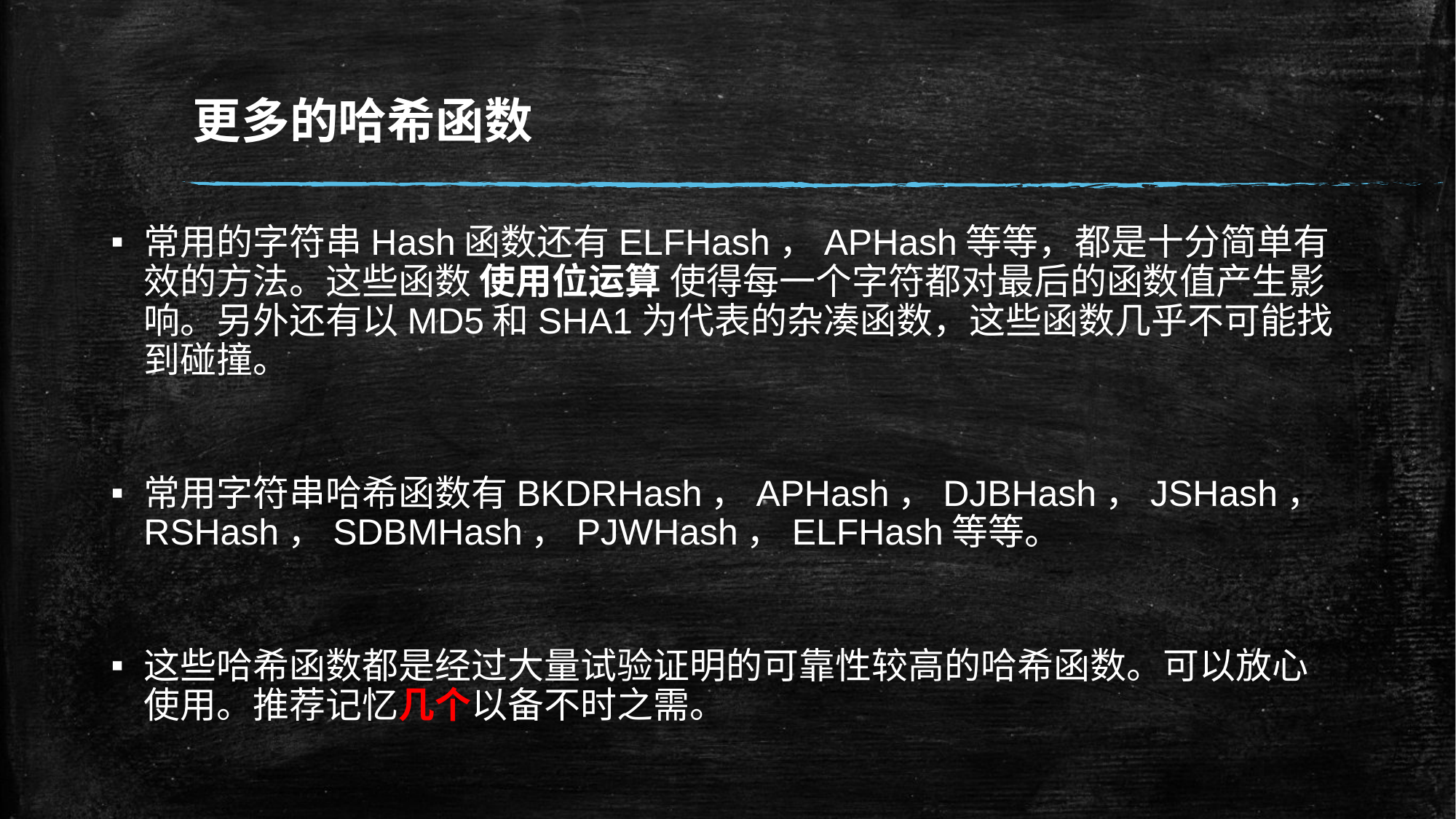

# 更多的哈希函数
常用的字符串Hash函数还有ELFHash，APHash等等，都是十分简单有效的方法。这些函数 使用位运算 使得每一个字符都对最后的函数值产生影响。另外还有以MD5和SHA1为代表的杂凑函数，这些函数几乎不可能找到碰撞。

常用字符串哈希函数有BKDRHash，APHash，DJBHash，JSHash，RSHash，SDBMHash，PJWHash，ELFHash等等。

这些哈希函数都是经过大量试验证明的可靠性较高的哈希函数。可以放心使用。推荐记忆几个以备不时之需。